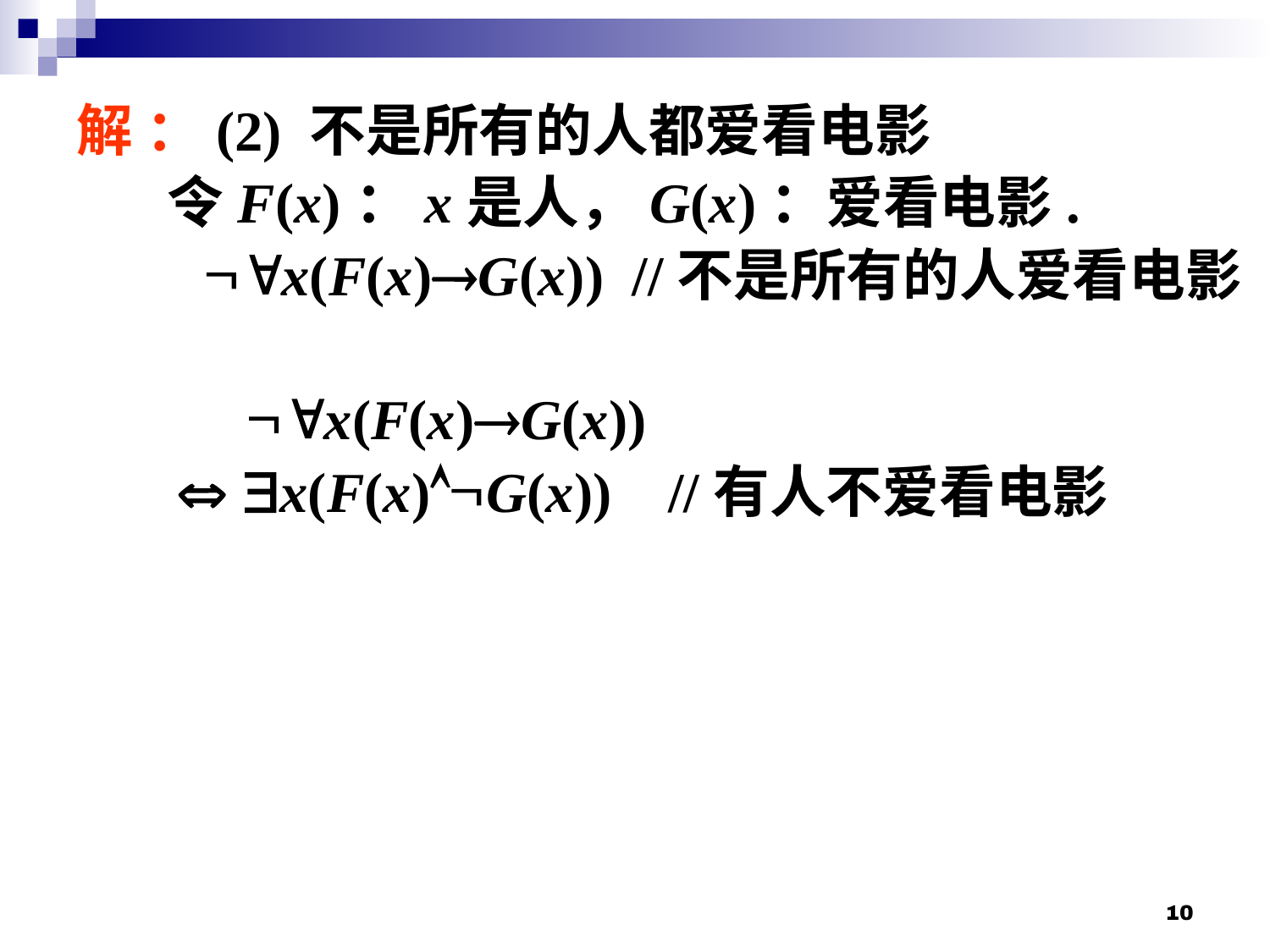

解 ：(2) 不是所有的人都爱看电影
      令F(x)：x是人，G(x)：爱看电影.
         ¬∀x(F(x)→G(x))  //不是所有的人爱看电影

            ¬∀x(F(x)→G(x))
       ⇔ ∃x(F(x)∧¬G(x))    //有人不爱看电影
10